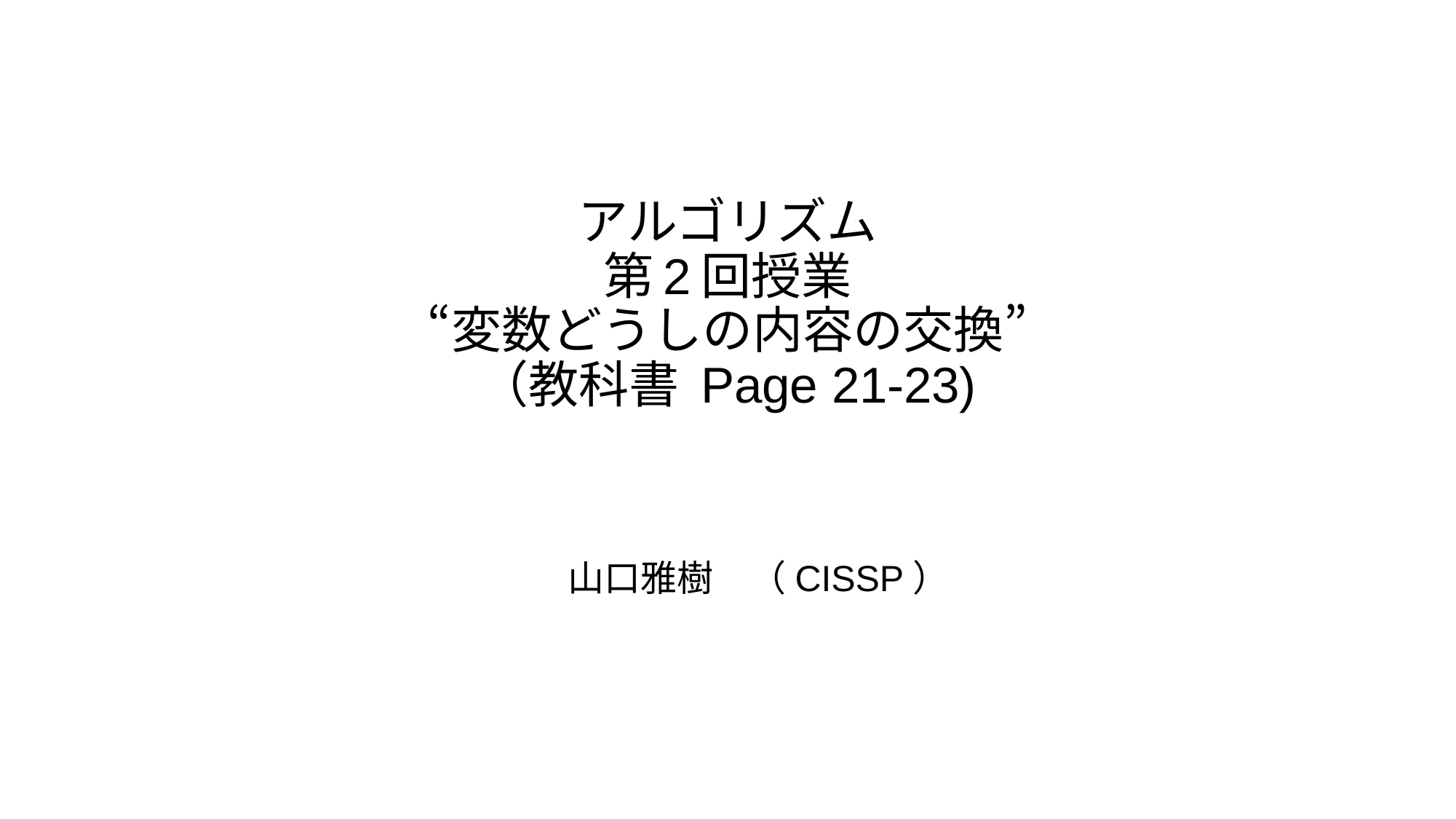

# アルゴリズム 第2回授業 “変数どうしの内容の交換” （教科書 Page 21-23)
山口雅樹　（CISSP）